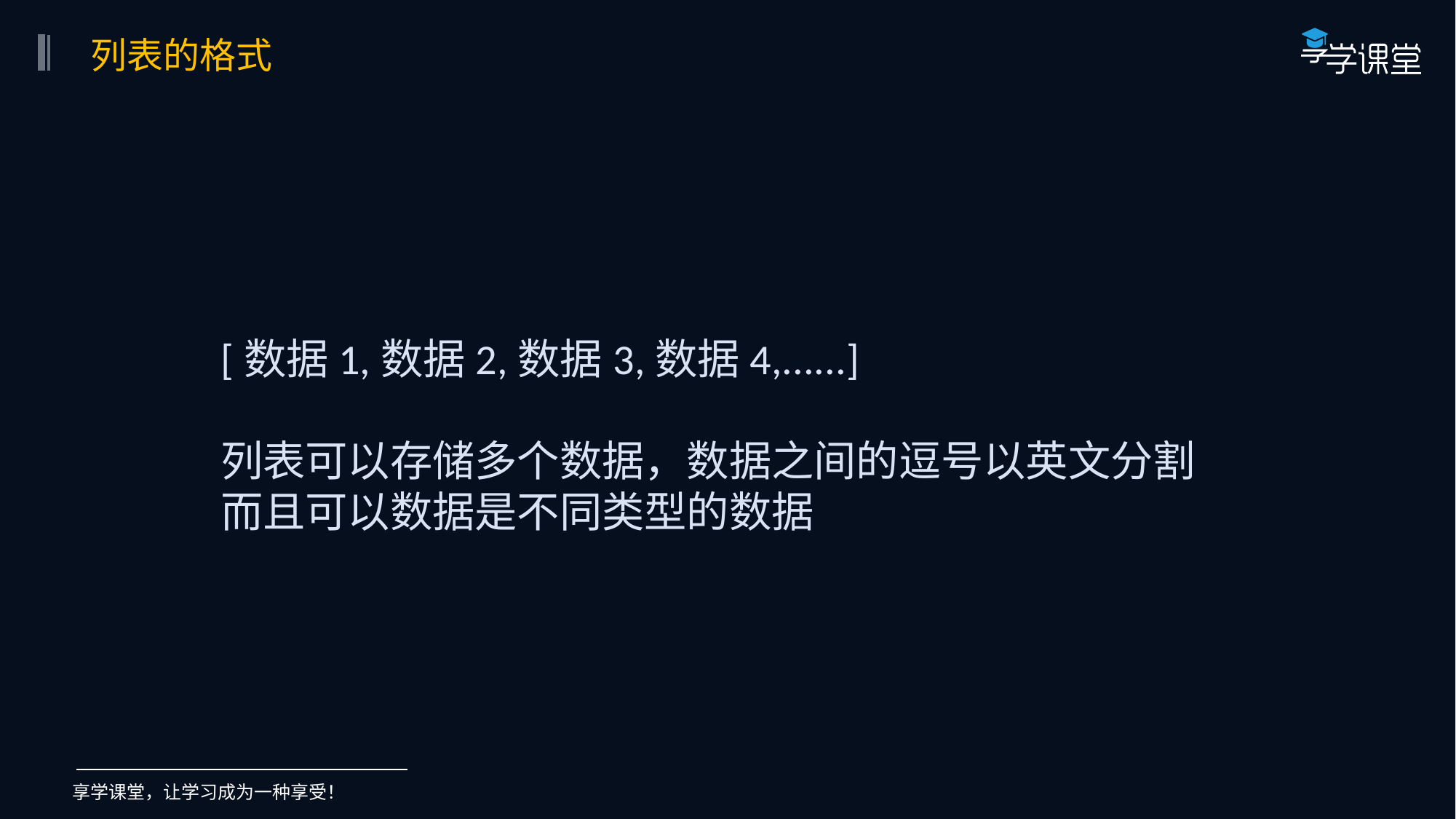

列表的格式
[数据1,数据2,数据3,数据4,......]

列表可以存储多个数据，数据之间的逗号以英文分割
而且可以数据是不同类型的数据